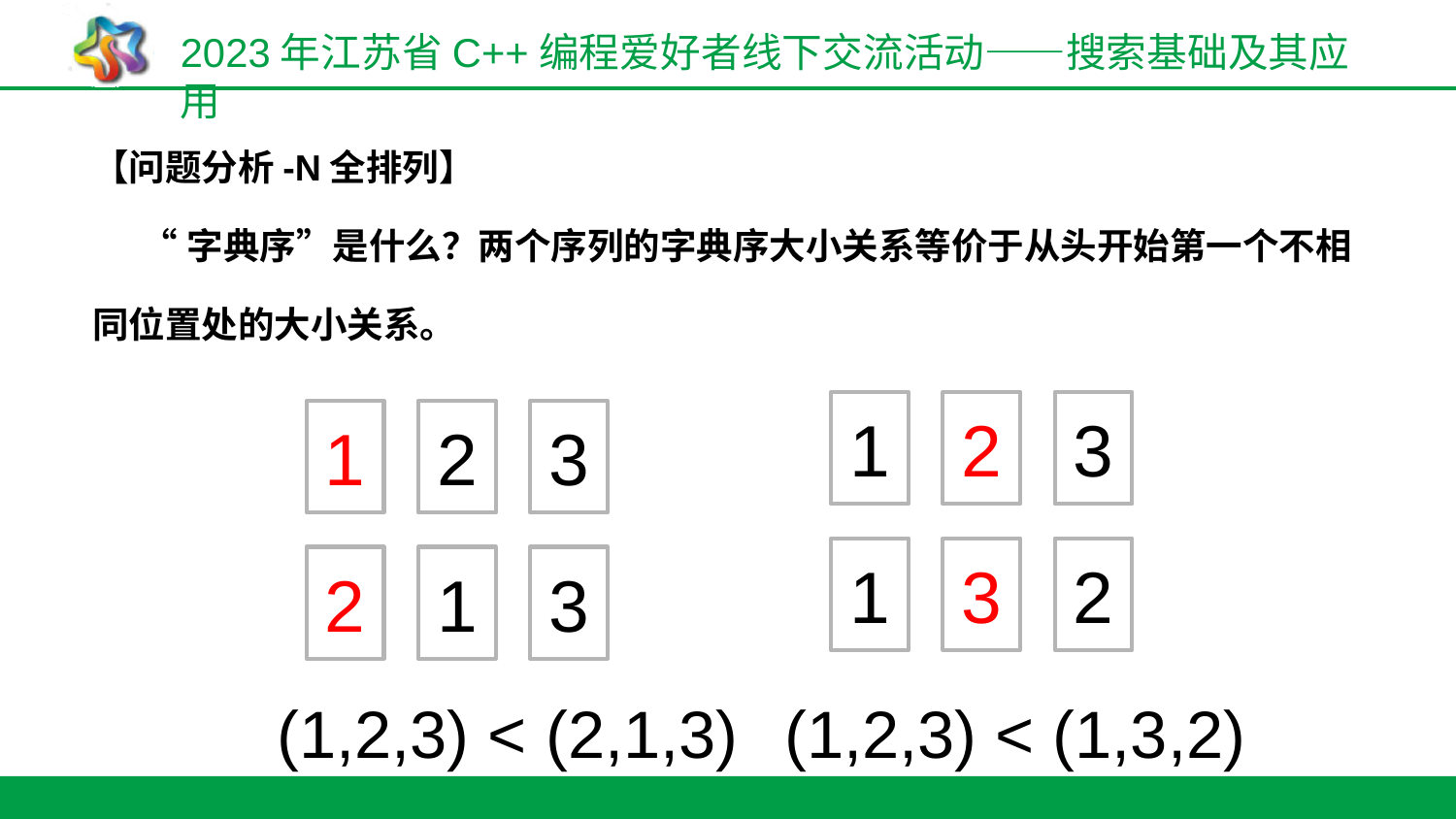

【问题分析-N全排列】
      “字典序”是什么？两个序列的字典序大小关系等价于从头开始第一个不相同位置处的大小关系。

1
2
3
1
2
3
1
3
2
2
1
3
(1,2,3) < (2,1,3)
(1,2,3) < (1,3,2)